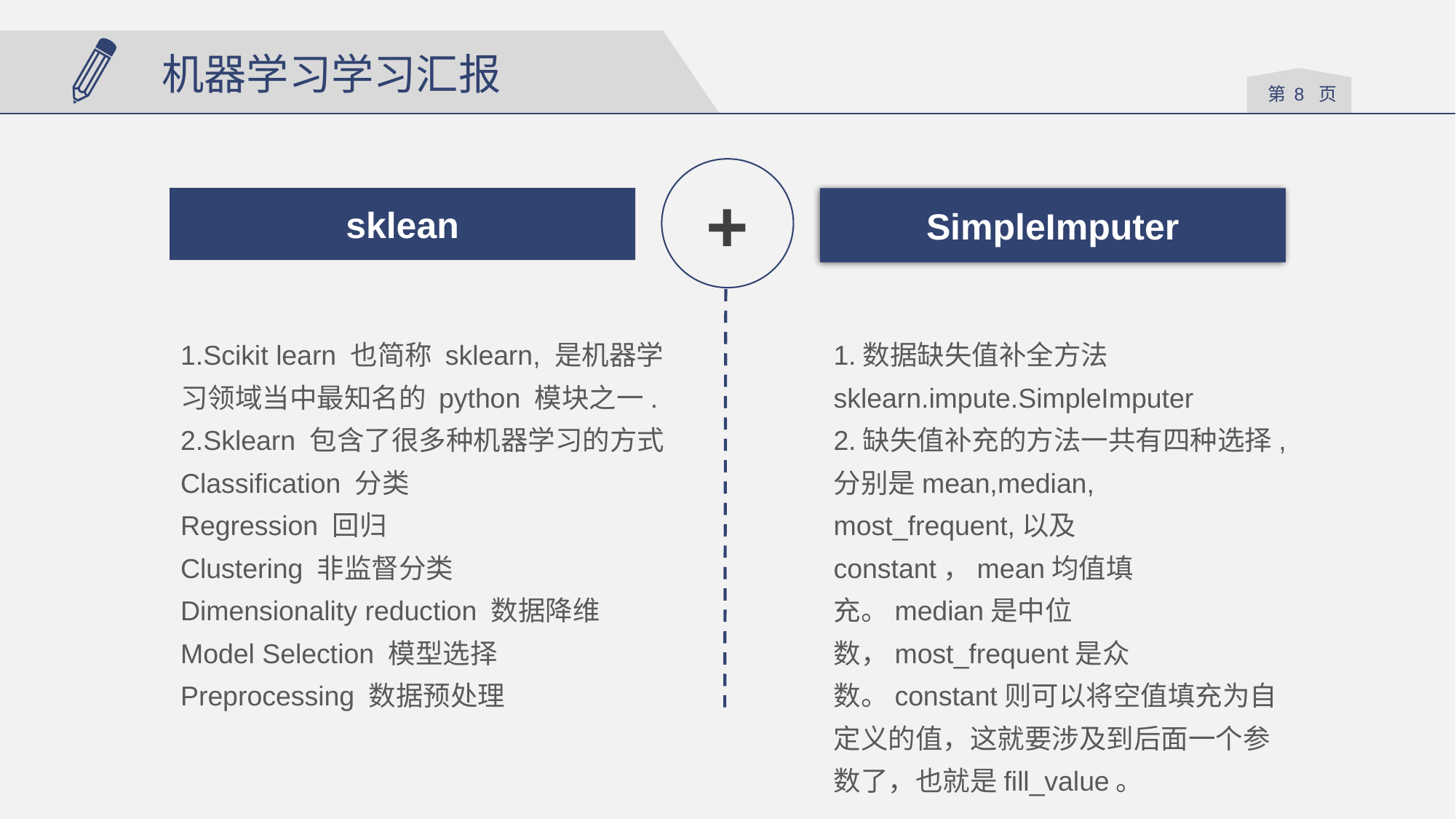

机器学习学习汇报
+
sklean
SimpleImputer
1.Scikit learn 也简称 sklearn, 是机器学习领域当中最知名的 python 模块之一.
2.Sklearn 包含了很多种机器学习的方式
Classification 分类
Regression 回归
Clustering 非监督分类
Dimensionality reduction 数据降维
Model Selection 模型选择
Preprocessing 数据预处理

1.数据缺失值补全方法sklearn.impute.SimpleImputer
2.缺失值补充的方法一共有四种选择,分别是mean,median, most_frequent,以及constant，mean均值填充。median是中位数，most_frequent是众数。constant则可以将空值填充为自定义的值，这就要涉及到后面一个参数了，也就是fill_value。